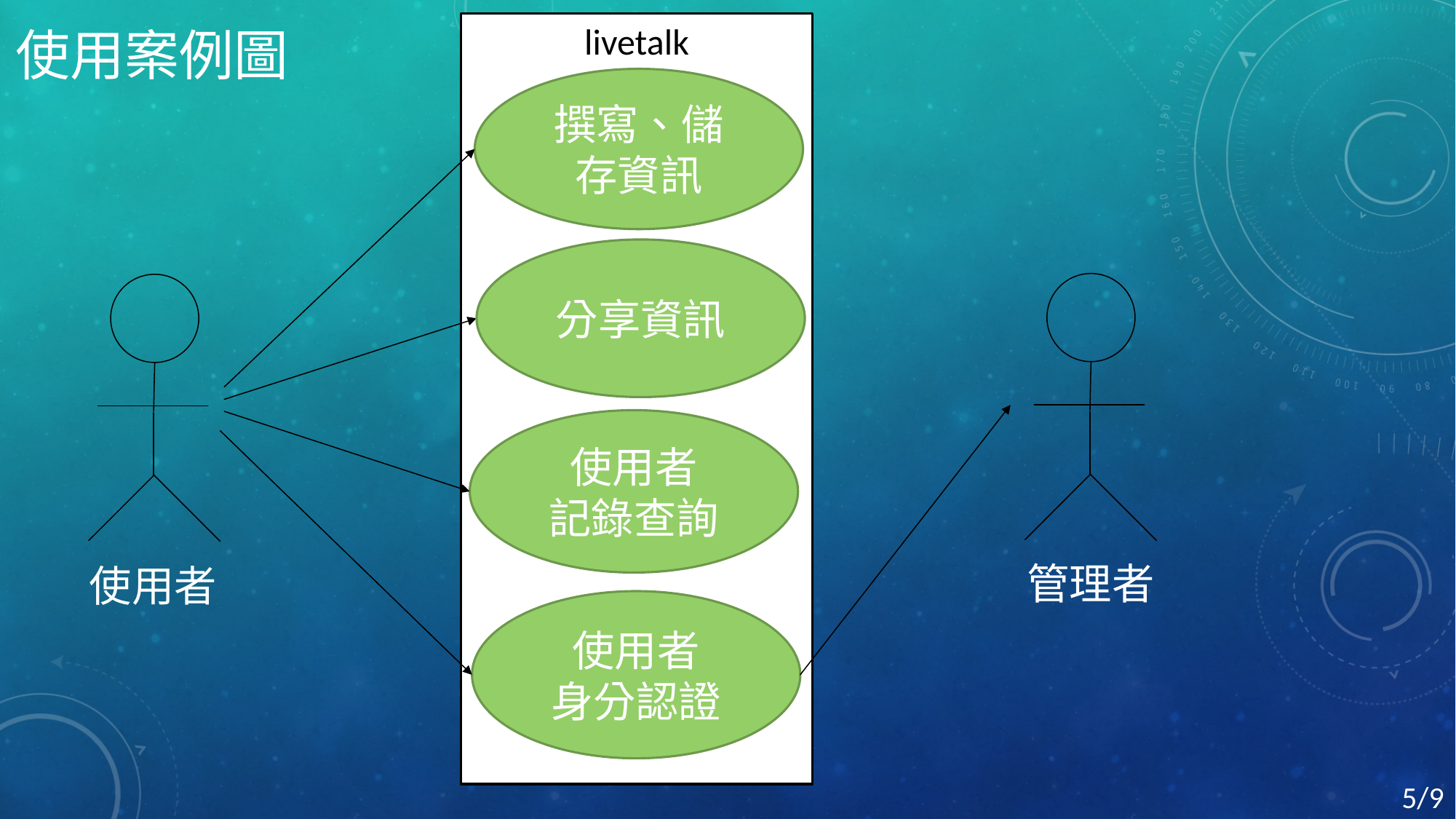

# 使用案例圖

livetalk
撰寫、儲存資訊
分享資訊

使用者
記錄查詢
管理者
使用者
使用者
身分認證
5/9